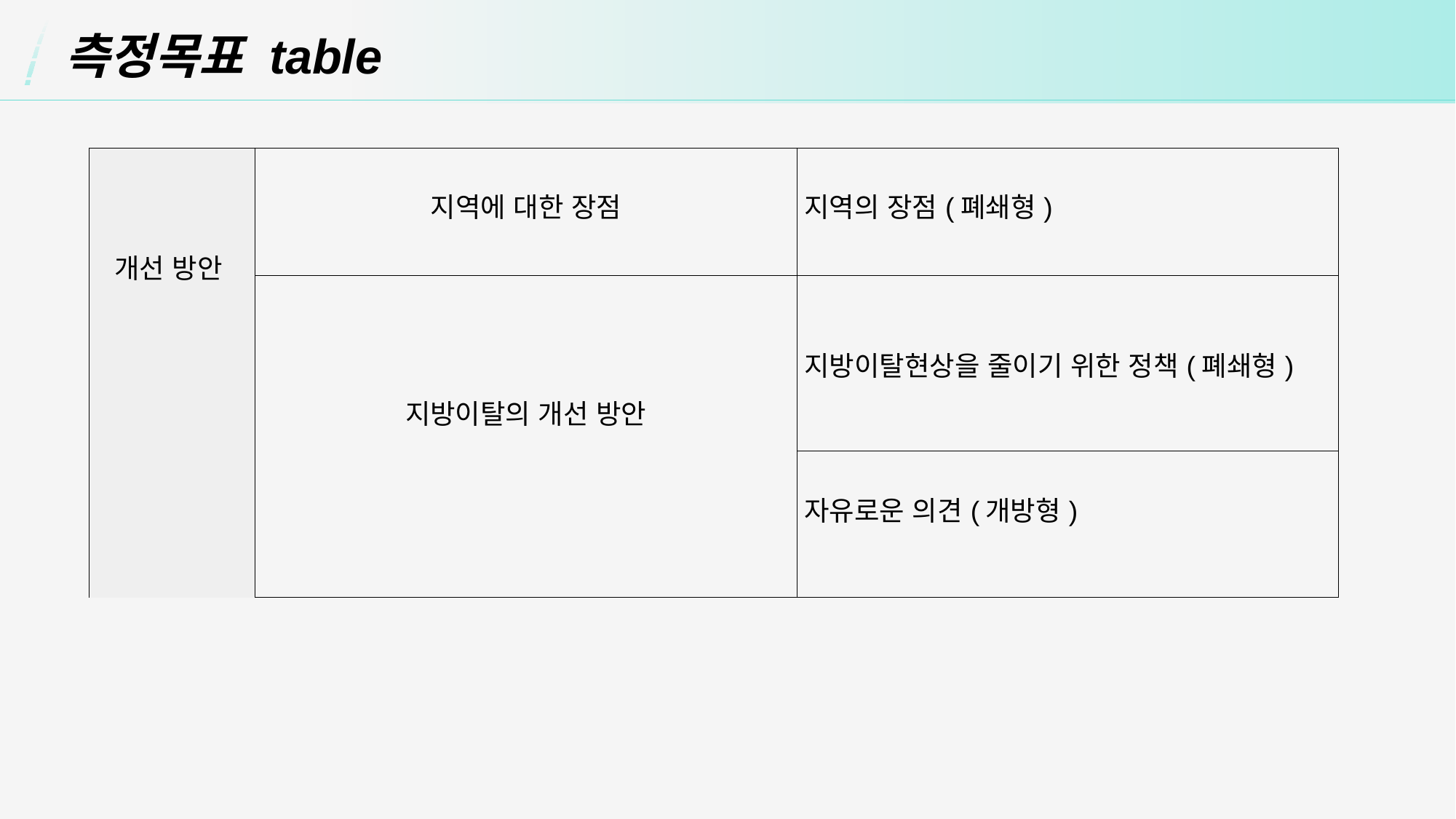

측정목표 table

| 개선 방안 | 지역에 대한 장점 | 지역의 장점(폐쇄형) |
| --- | --- | --- |
|  | 지방이탈의 개선 방안 | 지방이탈현상을 줄이기 위한 정책(폐쇄형) |
|  |  | 자유로운 의견(개방형) |